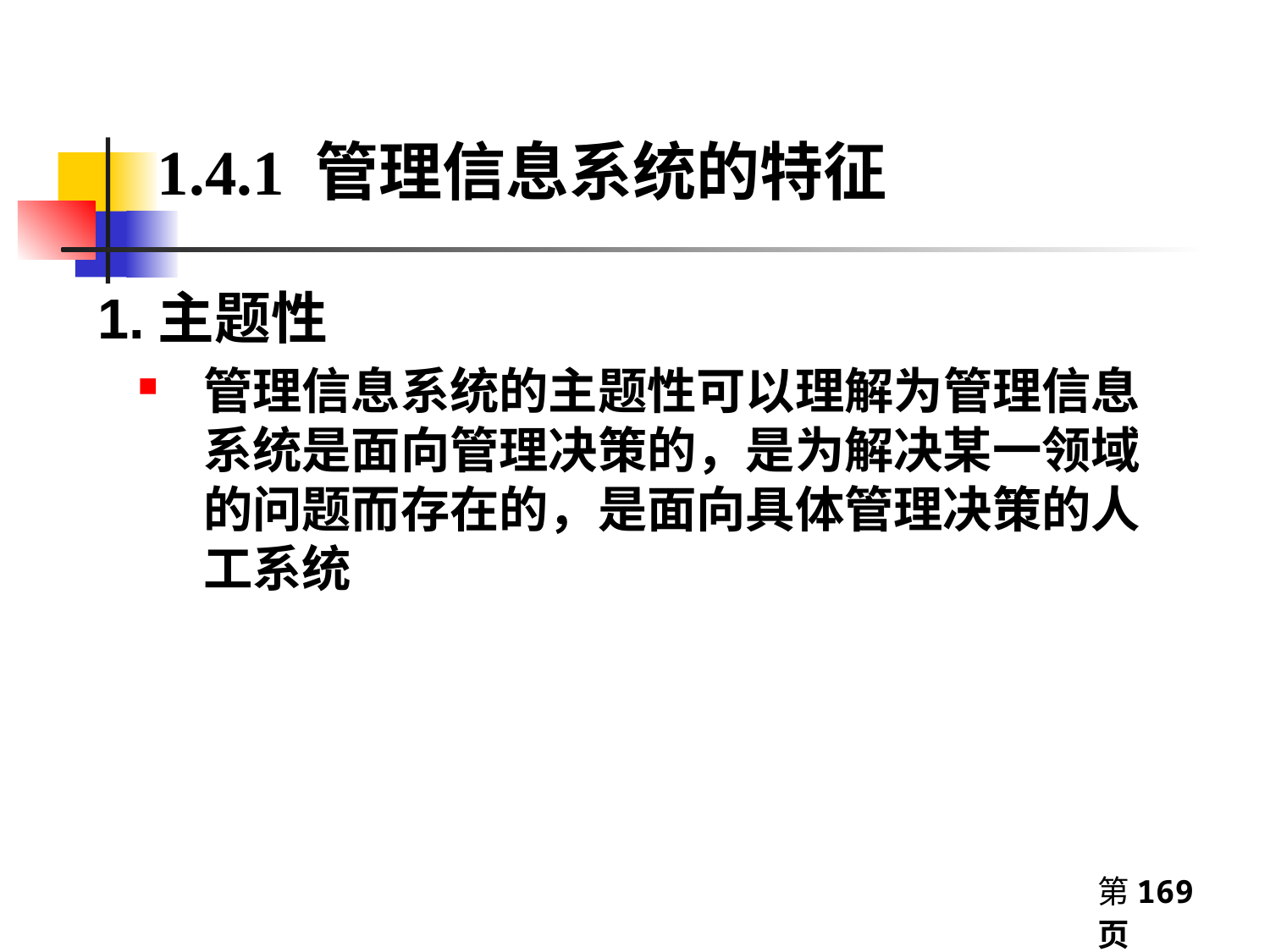

1.4.1 管理信息系统的特征
1.主题性
管理信息系统的主题性可以理解为管理信息系统是面向管理决策的，是为解决某一领域的问题而存在的，是面向具体管理决策的人工系统